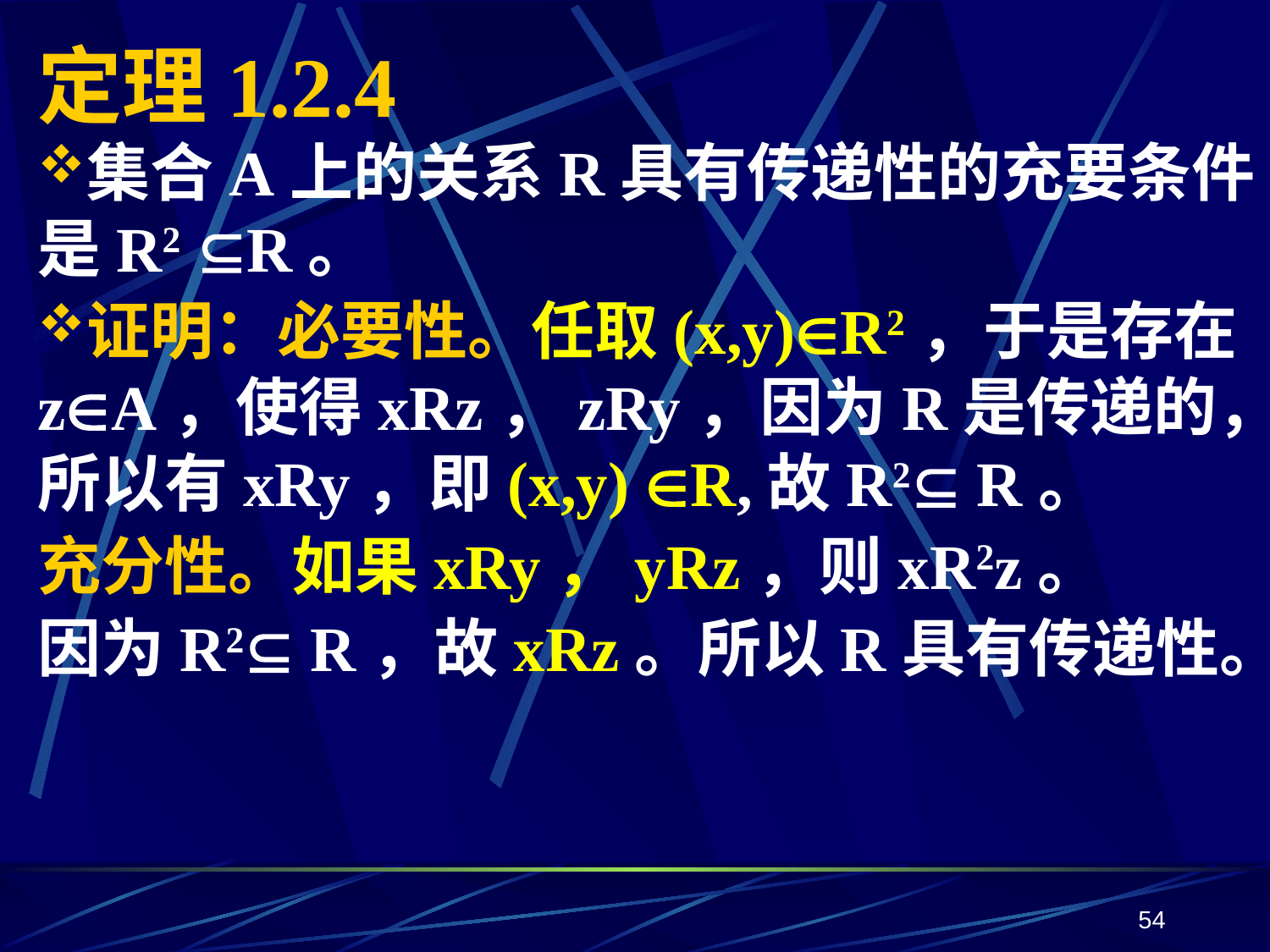

# 定理1.2.4
集合A上的关系R具有传递性的充要条件是R2 ⊆R。
证明：必要性。任取(x,y)∈R2，于是存在z∈A，使得xRz，zRy，因为R是传递的，所以有xRy，即(x,y) ∈R,故R2⊆ R。
充分性。如果xRy，yRz，则xR2z。
因为R2⊆ R，故xRz。所以R具有传递性。
54